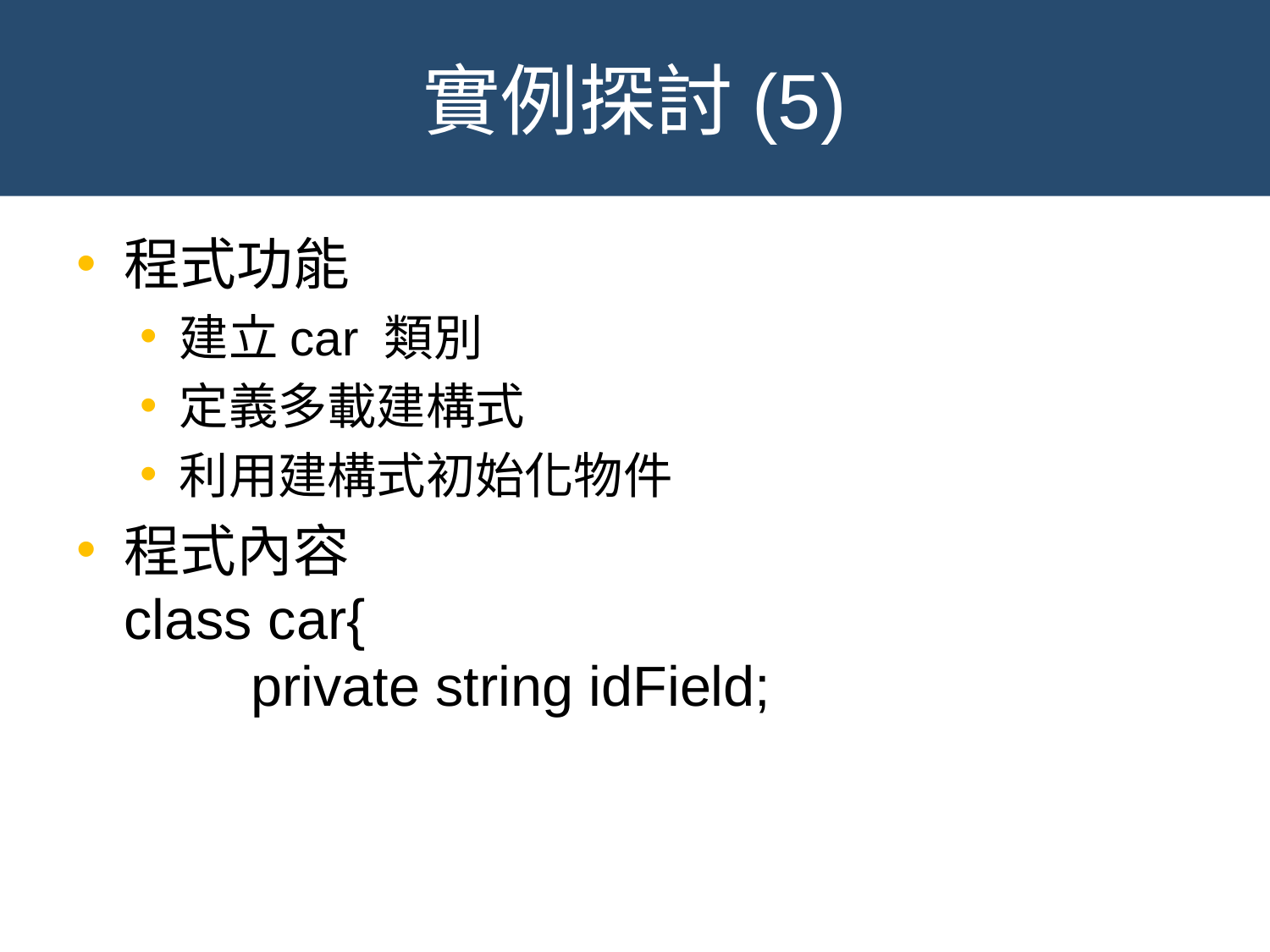

# 實例探討(5)
程式功能
建立car 類別
定義多載建構式
利用建構式初始化物件
程式內容
class car{
	private string idField;